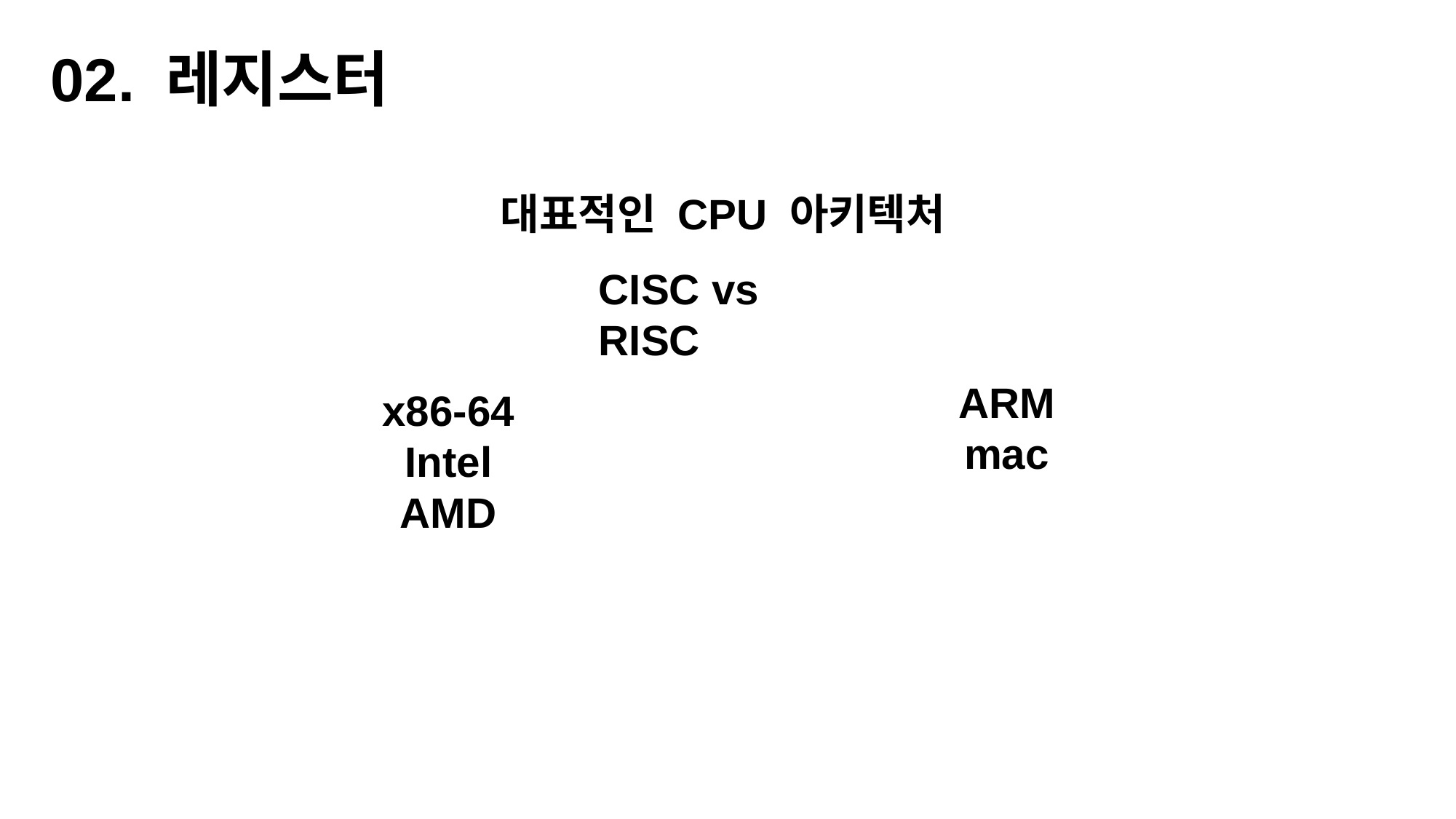

02. 레지스터
대표적인 CPU 아키텍처
CISC vs RISC
ARM
mac
x86-64
Intel
AMD